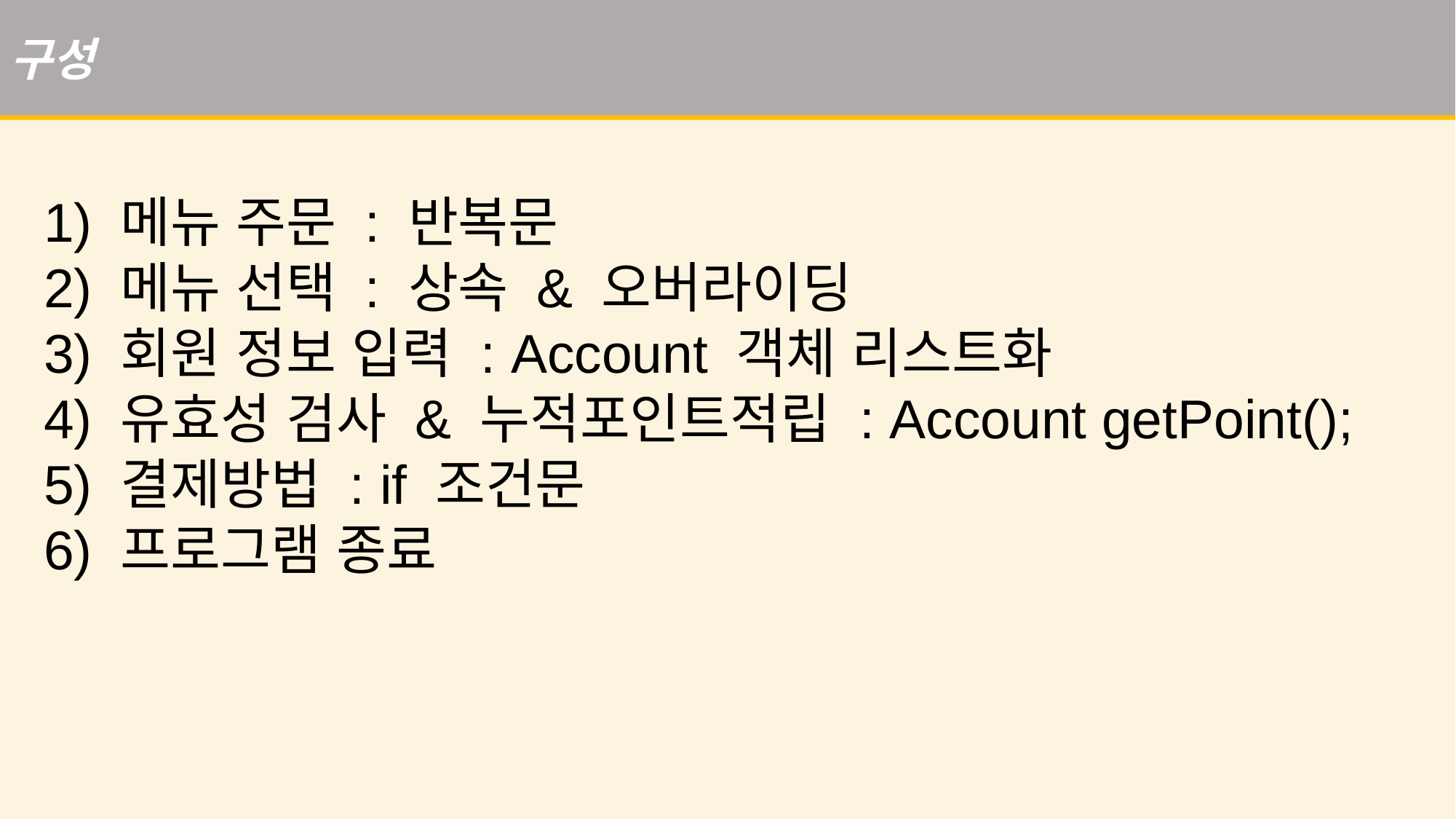

구성
1) 메뉴 주문 : 반복문
2) 메뉴 선택 : 상속 & 오버라이딩
3) 회원 정보 입력 : Account 객체 리스트화
4) 유효성 검사 & 누적포인트적립 : Account getPoint();
5) 결제방법 : if 조건문
6) 프로그램 종료